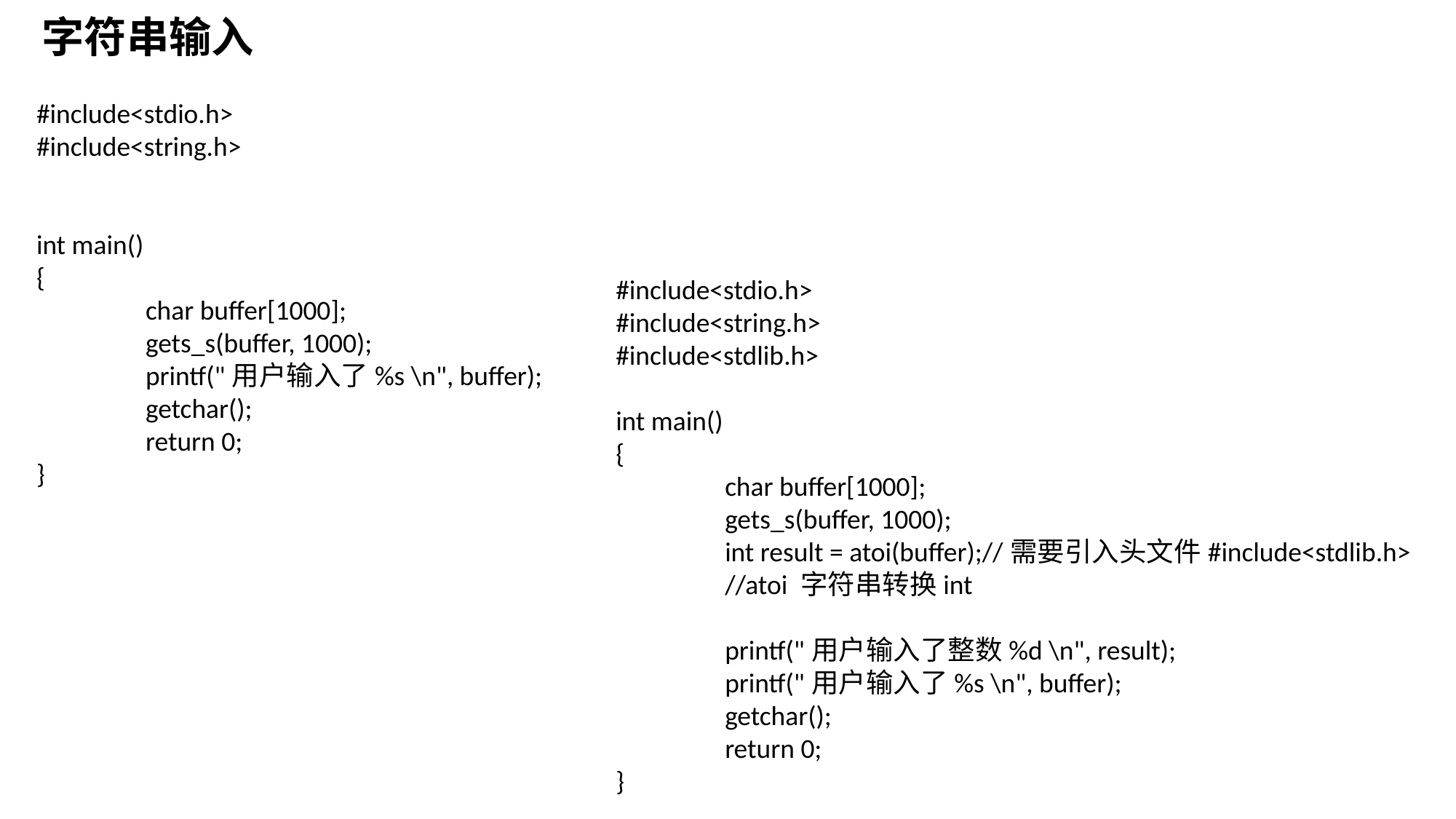

字符串输入
#include<stdio.h>
#include<string.h>

int main()
{
	char buffer[1000];
	gets_s(buffer, 1000);
	printf("用户输入了%s \n", buffer);
	getchar();
	return 0;
}
#include<stdio.h>
#include<string.h>
#include<stdlib.h>

int main()
{
	char buffer[1000];
	gets_s(buffer, 1000);
	int result = atoi(buffer);//需要引入头文件#include<stdlib.h>
	//atoi 字符串转换int

	printf("用户输入了整数%d \n", result);
	printf("用户输入了%s \n", buffer);
	getchar();
	return 0;
}